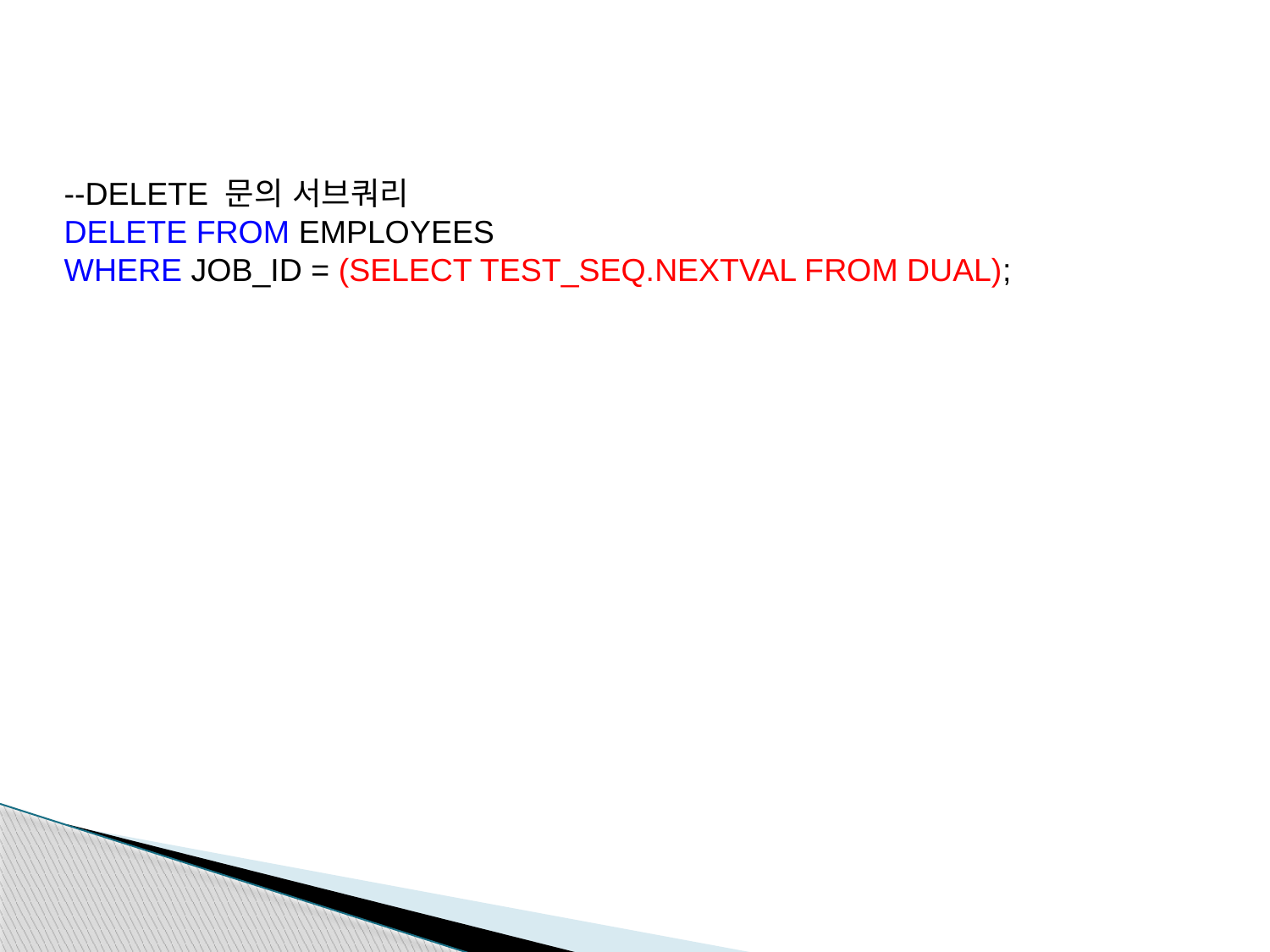

--DELETE 문의 서브쿼리
DELETE FROM EMPLOYEES
WHERE JOB_ID = (SELECT TEST_SEQ.NEXTVAL FROM DUAL);